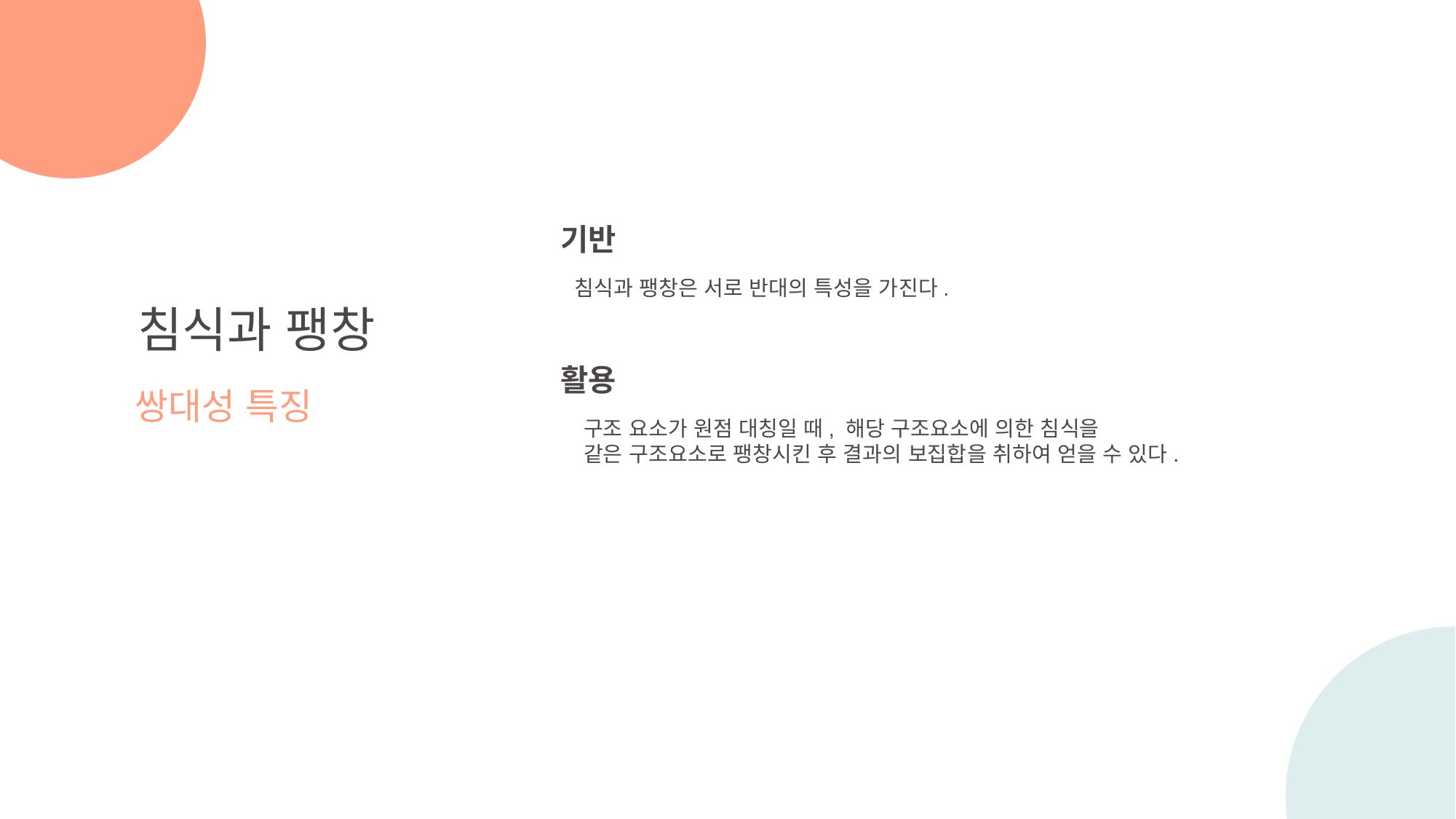

기반
침식과 팽창은 서로 반대의 특성을 가진다.
침식과 팽창
쌍대성 특징
활용
구조 요소가 원점 대칭일 때, 해당 구조요소에 의한 침식을
같은 구조요소로 팽창시킨 후 결과의 보집합을 취하여 얻을 수 있다.